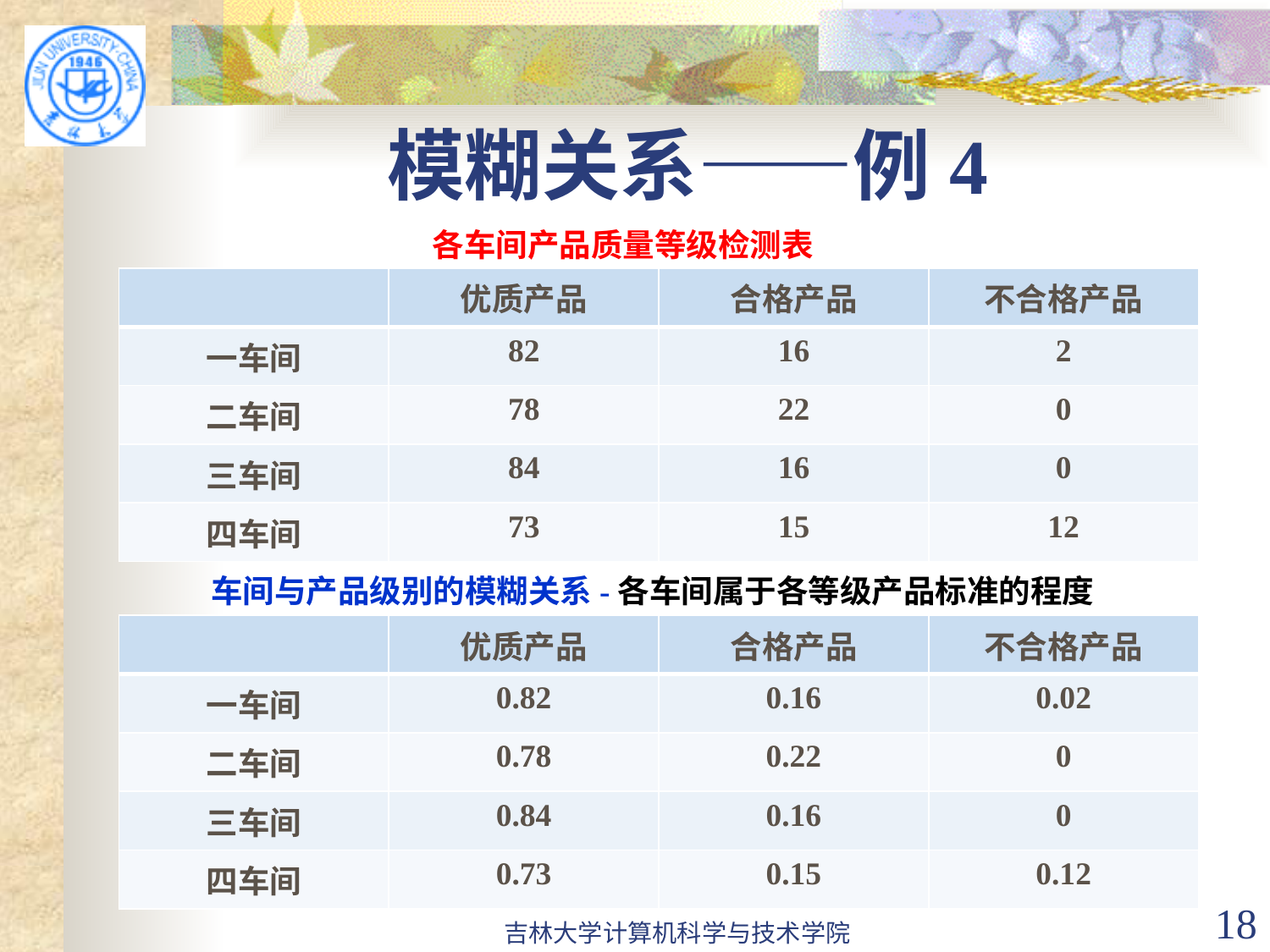

# 模糊关系——例4
各车间产品质量等级检测表
|  | 优质产品 | 合格产品 | 不合格产品 |
| --- | --- | --- | --- |
| 一车间 | 82 | 16 | 2 |
| 二车间 | 78 | 22 | 0 |
| 三车间 | 84 | 16 | 0 |
| 四车间 | 73 | 15 | 12 |
车间与产品级别的模糊关系-各车间属于各等级产品标准的程度
|  | 优质产品 | 合格产品 | 不合格产品 |
| --- | --- | --- | --- |
| 一车间 | 0.82 | 0.16 | 0.02 |
| 二车间 | 0.78 | 0.22 | 0 |
| 三车间 | 0.84 | 0.16 | 0 |
| 四车间 | 0.73 | 0.15 | 0.12 |
吉林大学计算机科学与技术学院
18